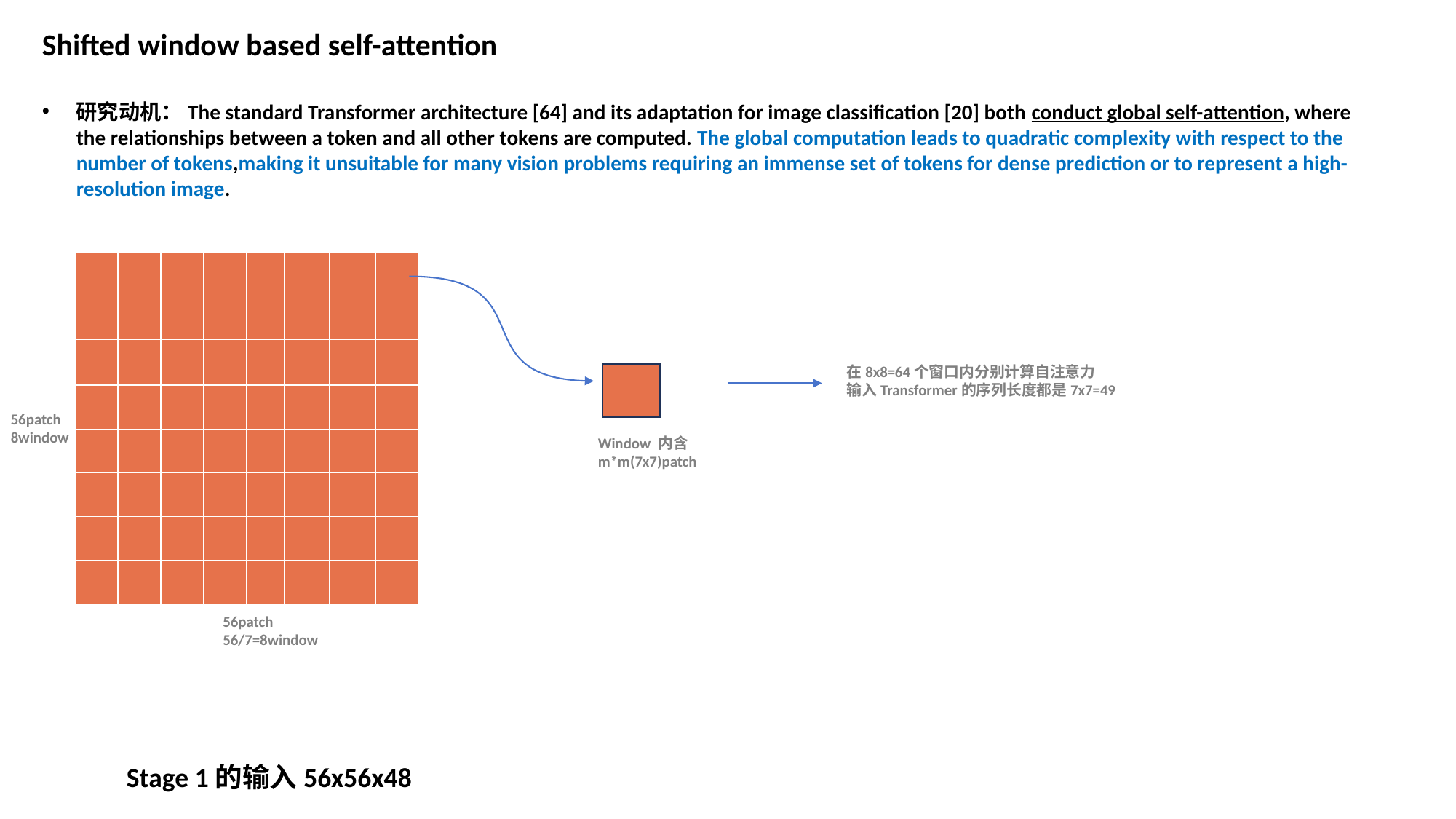

Shifted window based self-attention

研究动机：The standard Transformer architecture [64] and its adaptation for image classification [20] both conduct global self-attention, where the relationships between a token and all other tokens are computed. The global computation leads to quadratic complexity with respect to the number of tokens,making it unsuitable for many vision problems requiring an immense set of tokens for dense prediction or to represent a high-resolution image.
|  |  |  |  |  |  |  |  |
| --- | --- | --- | --- | --- | --- | --- | --- |
|  |  |  |  |  |  |  |  |
|  |  |  |  |  |  |  |  |
|  |  |  |  |  |  |  |  |
|  |  |  |  |  |  |  |  |
|  |  |  |  |  |  |  |  |
|  |  |  |  |  |  |  |  |
|  |  |  |  |  |  |  |  |
在8x8=64个窗口内分别计算自注意力
输入Transformer的序列长度都是7x7=49

56patch
8window
Window 内含m*m(7x7)patch
56patch
56/7=8window
Stage 1的输入56x56x48